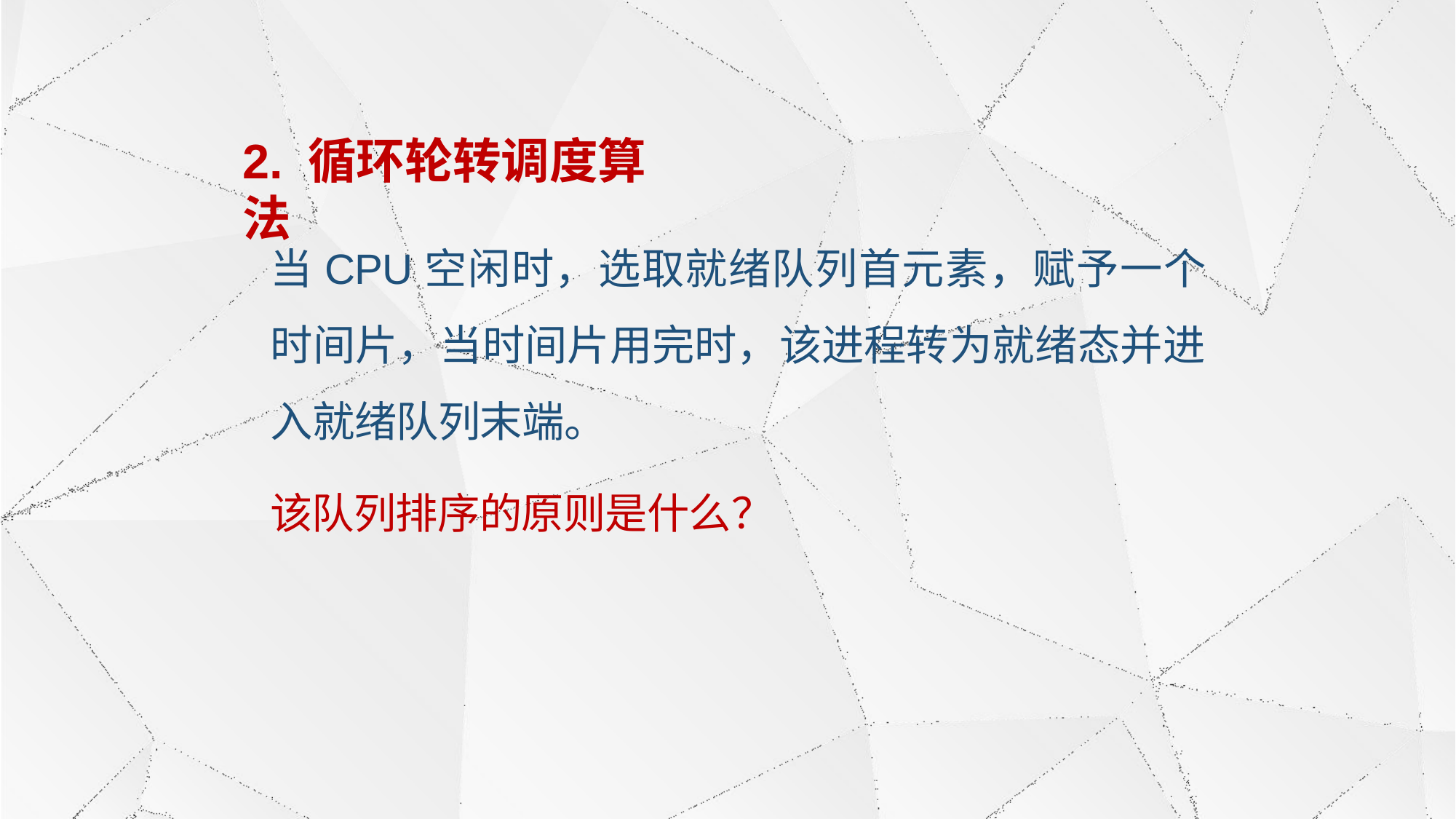

# 2. 循环轮转调度算法
当CPU空闲时，选取就绪队列首元素，赋予一个时间片，当时间片用完时，该进程转为就绪态并进入就绪队列末端。
该队列排序的原则是什么？